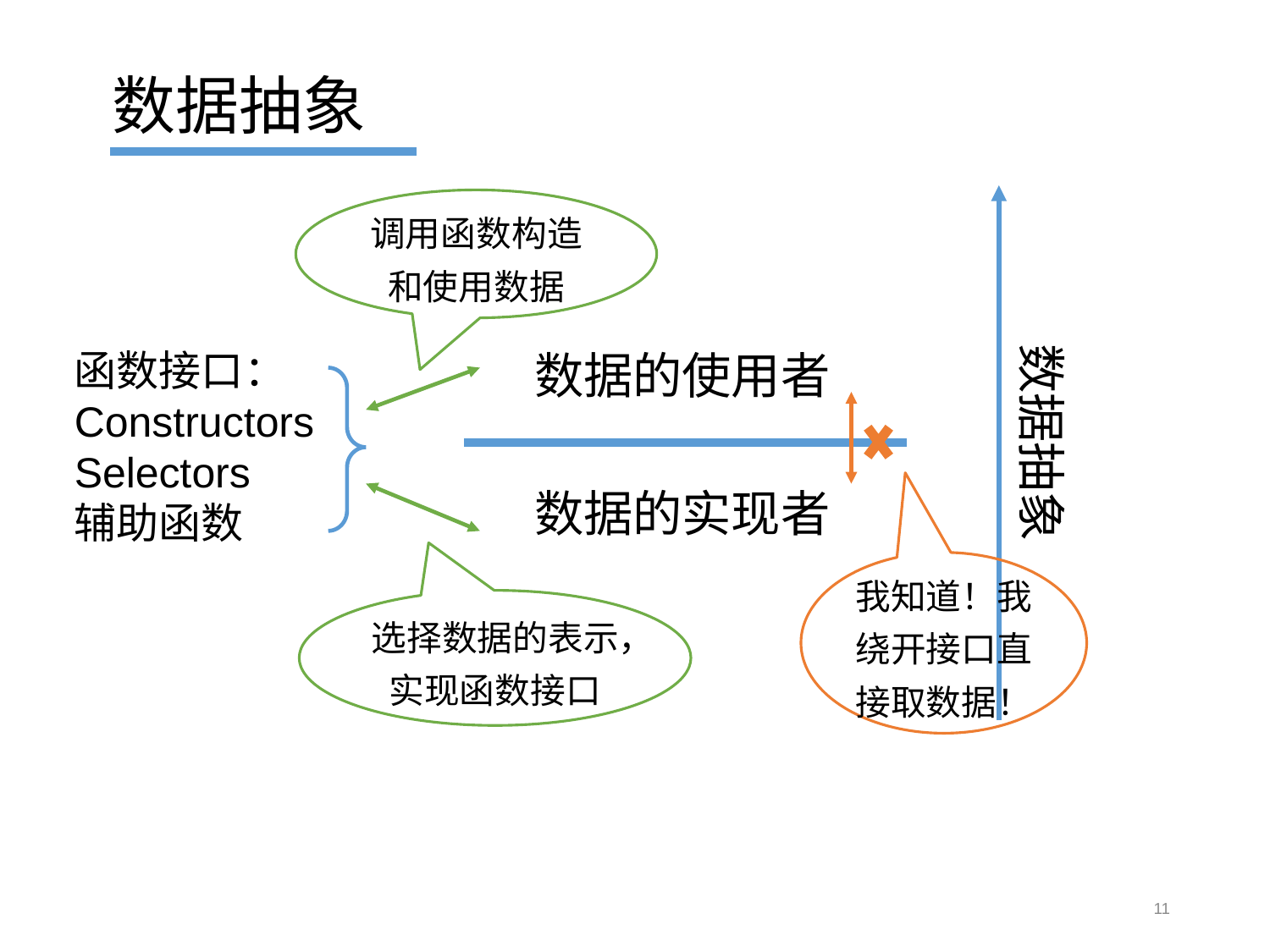

数据抽象
调用函数构造和使用数据
数据抽象
函数接口：
Constructors
Selectors
辅助函数
数据的使用者

数据的实现者
我知道！我绕开接口直接取数据！
选择数据的表示，实现函数接口
11